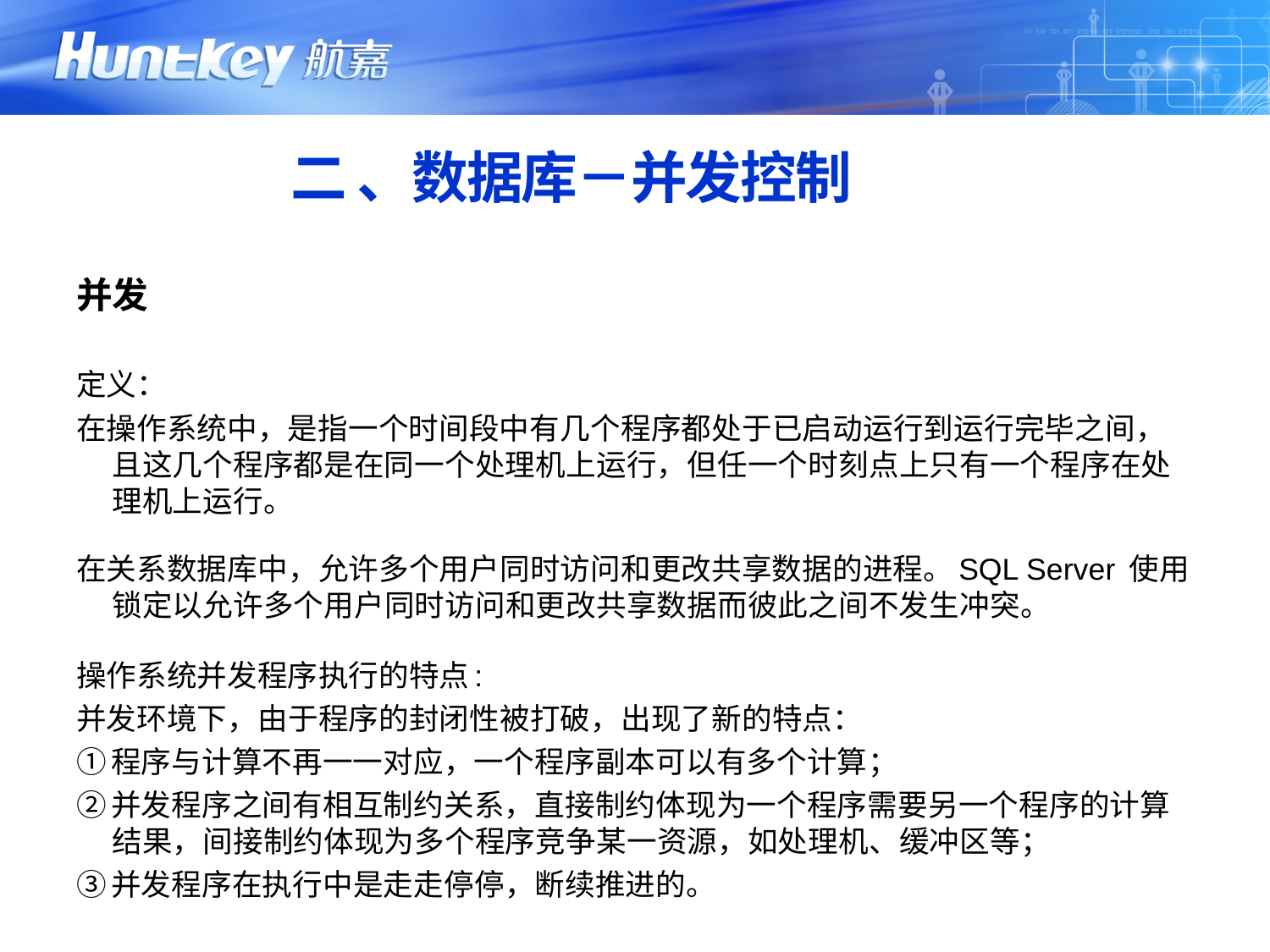

# 二 、数据库－并发控制
并发

定义：
在操作系统中，是指一个时间段中有几个程序都处于已启动运行到运行完毕之间，且这几个程序都是在同一个处理机上运行，但任一个时刻点上只有一个程序在处理机上运行。

在关系数据库中，允许多个用户同时访问和更改共享数据的进程。SQL Server 使用锁定以允许多个用户同时访问和更改共享数据而彼此之间不发生冲突。

操作系统并发程序执行的特点:
并发环境下，由于程序的封闭性被打破，出现了新的特点：
①程序与计算不再一一对应，一个程序副本可以有多个计算；
②并发程序之间有相互制约关系，直接制约体现为一个程序需要另一个程序的计算结果，间接制约体现为多个程序竞争某一资源，如处理机、缓冲区等；
③并发程序在执行中是走走停停，断续推进的。